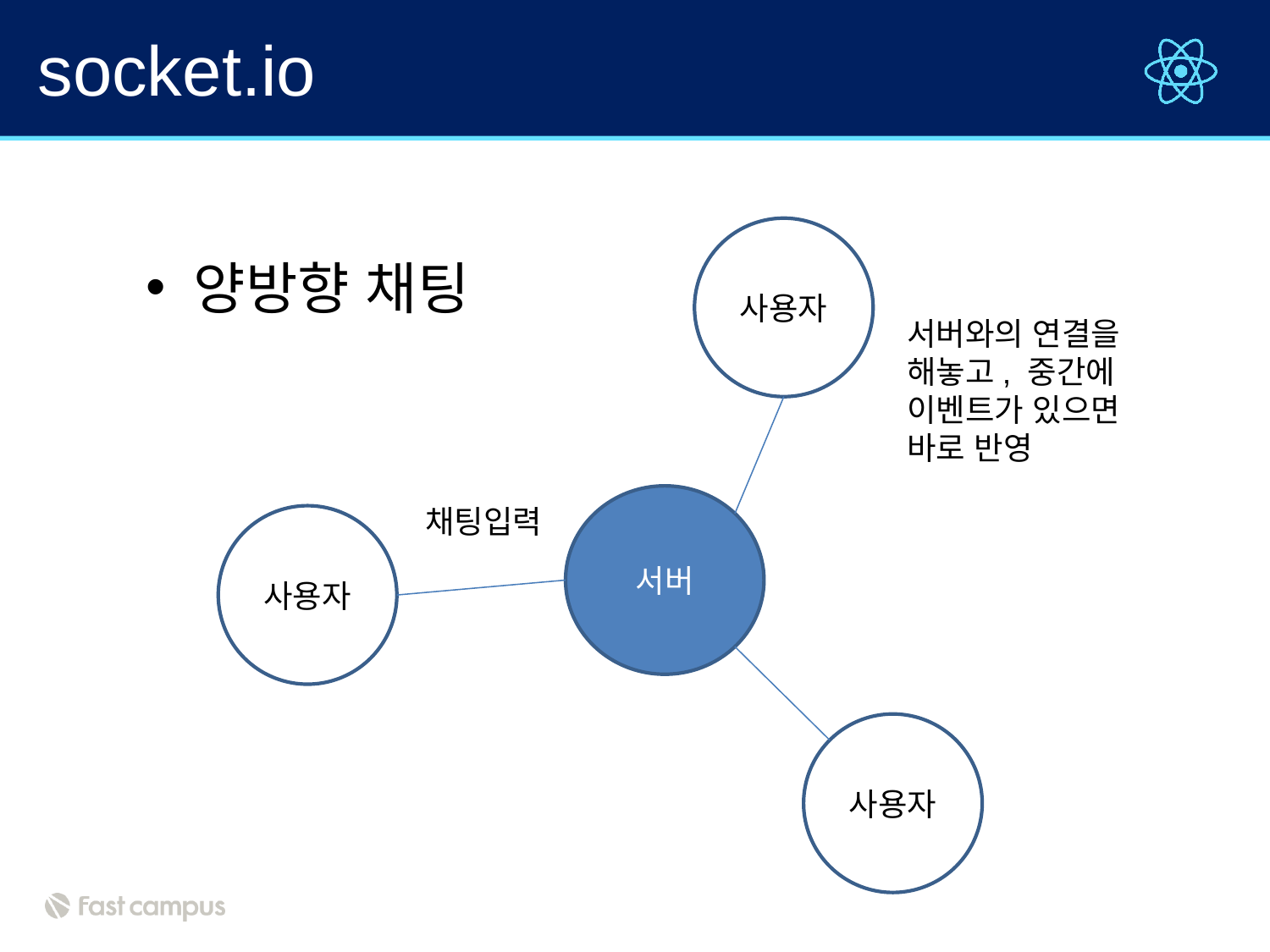

# socket.io
사용자
양방향 채팅
서버와의 연결을
해놓고, 중간에
이벤트가 있으면
바로 반영

서버
채팅입력
사용자

사용자